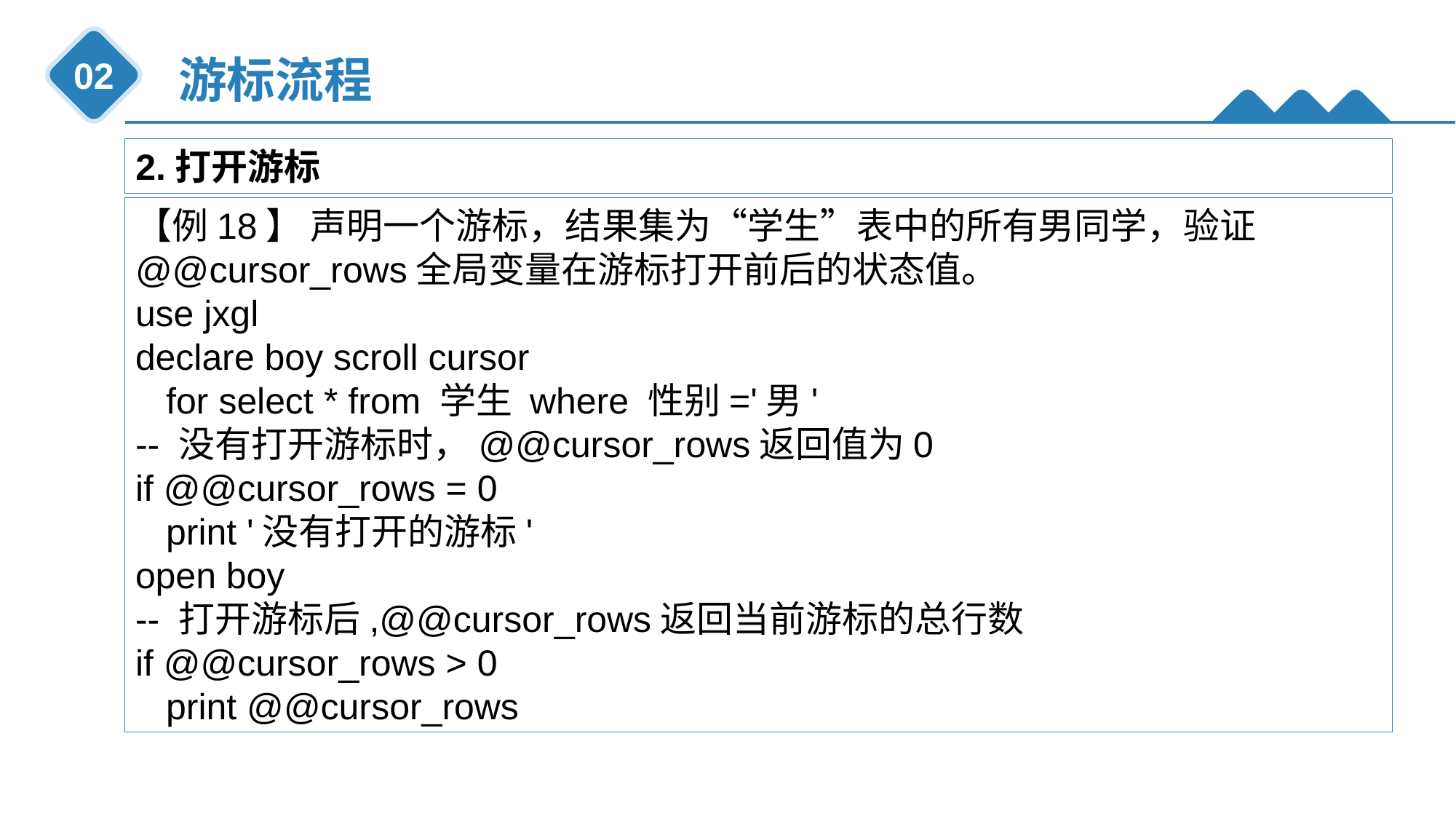

游标流程
02

2.打开游标
【例18】 声明一个游标，结果集为“学生”表中的所有男同学，验证@@cursor_rows全局变量在游标打开前后的状态值。
use jxgl
declare boy scroll cursor
   for select * from 学生 where 性别='男'
-- 没有打开游标时，@@cursor_rows返回值为0
if @@cursor_rows = 0
   print '没有打开的游标'
open boy
-- 打开游标后,@@cursor_rows返回当前游标的总行数
if @@cursor_rows > 0
   print @@cursor_rows